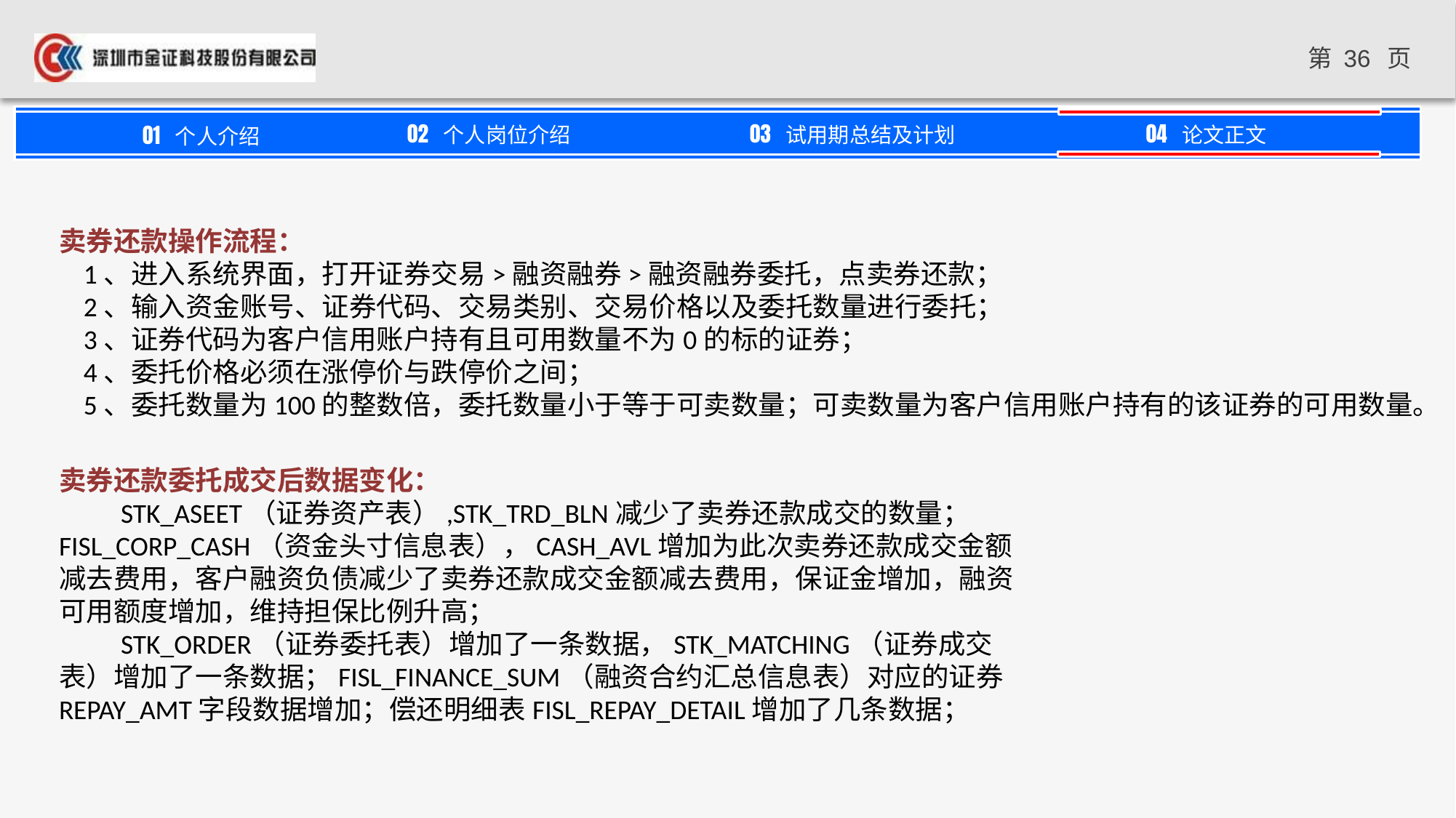

卖券还款操作流程：
    1、进入系统界面，打开证券交易>融资融券>融资融券委托，点卖券还款；
    2、输入资金账号、证券代码、交易类别、交易价格以及委托数量进行委托；
    3、证券代码为客户信用账户持有且可用数量不为0的标的证券；
    4、委托价格必须在涨停价与跌停价之间；
    5、委托数量为100的整数倍，委托数量小于等于可卖数量；可卖数量为客户信用账户持有的该证券的可用数量。
卖券还款委托成交后数据变化：
          STK_ASEET（证券资产表）,STK_TRD_BLN减少了卖券还款成交的数量；
FISL_CORP_CASH（资金头寸信息表），CASH_AVL增加为此次卖券还款成交金额减去费用，客户融资负债减少了卖券还款成交金额减去费用，保证金增加，融资可用额度增加，维持担保比例升高；
          STK_ORDER（证券委托表）增加了一条数据，STK_MATCHING（证券成交表）增加了一条数据；FISL_FINANCE_SUM（融资合约汇总信息表）对应的证券REPAY_AMT字段数据增加；偿还明细表FISL_REPAY_DETAIL增加了几条数据；